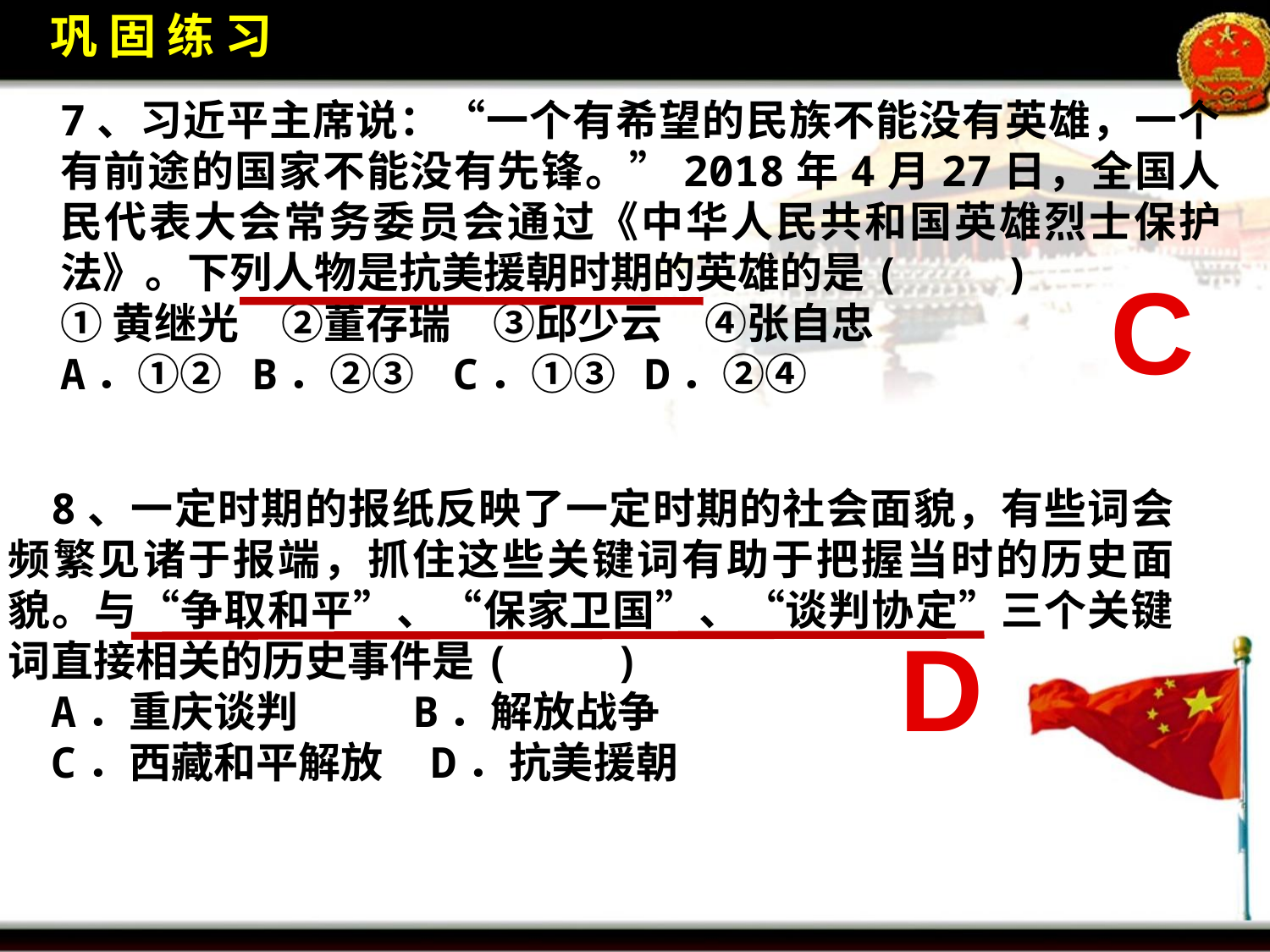

巩固练习
7、习近平主席说：“一个有希望的民族不能没有英雄，一个有前途的国家不能没有先锋。”2018年4月27日，全国人民代表大会常务委员会通过《中华人民共和国英雄烈士保护法》。下列人物是抗美援朝时期的英雄的是(　　)
①黄继光　②董存瑞　③邱少云　④张自忠
A．①②  B．②③   C．①③  D．②④

C
8、一定时期的报纸反映了一定时期的社会面貌，有些词会频繁见诸于报端，抓住这些关键词有助于把握当时的历史面貌。与“争取和平”、“保家卫国”、“谈判协定”三个关键词直接相关的历史事件是(　　)
A．重庆谈判           B．解放战争
C．西藏和平解放    D．抗美援朝
D